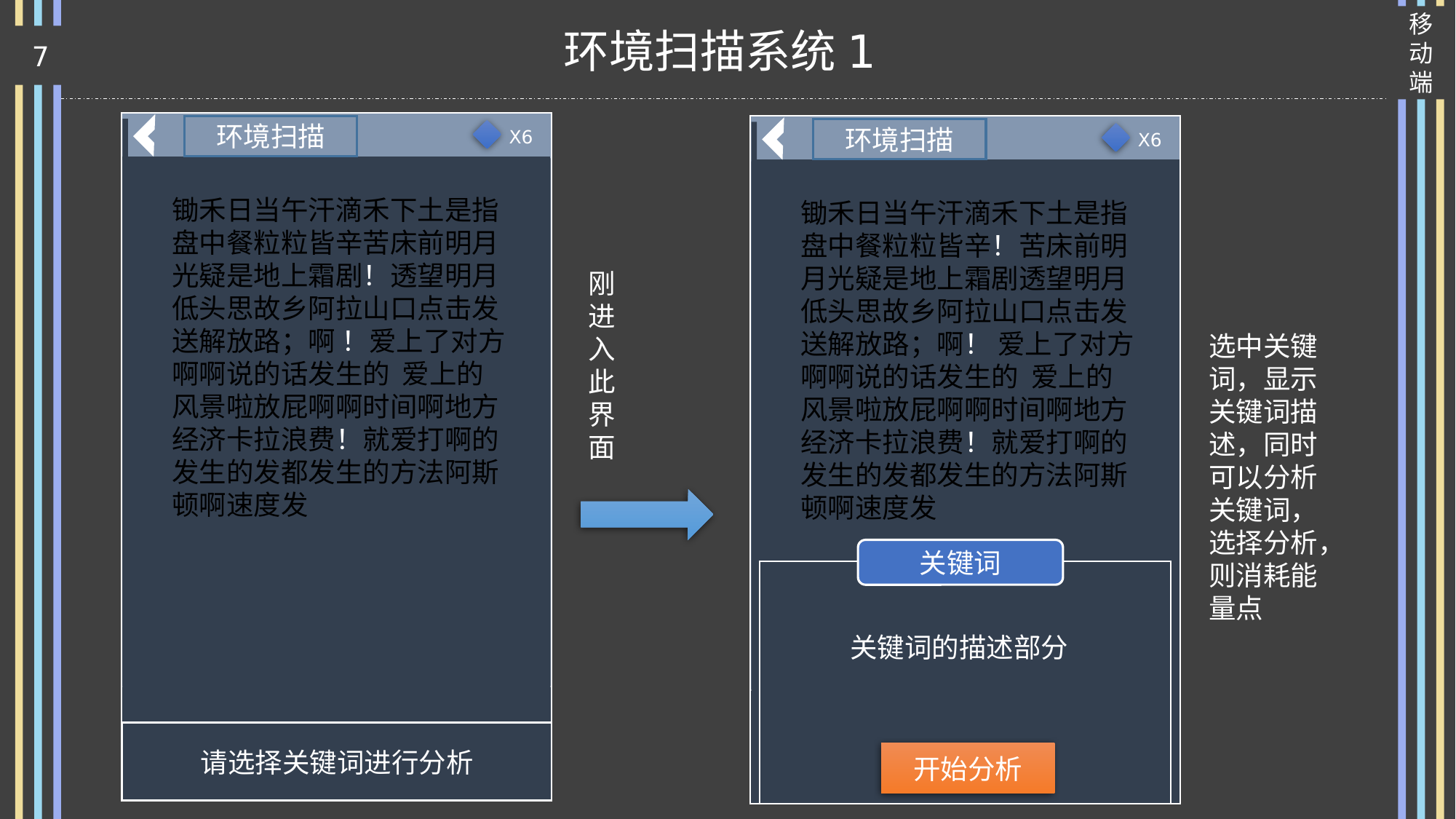

移动端
环境扫描系统1
7

环境扫描

.
.
.
.
.
.
.
.
.
.
.
.
.
.
.
.

环境扫描
X6

.
.
.
.
.
.
.
.
.
.
.
.
.
.
.
.

X6

锄禾日当午汗滴禾下土是指盘中餐粒粒皆辛苦床前明月光疑是地上霜剧！透望明月低头思故乡阿拉山口点击发送解放路；啊 ！爱上了对方啊啊说的话发生的  爱上的风景啦放屁啊啊时间啊地方经济卡拉浪费！就爱打啊的发生的发都发生的方法阿斯顿啊速度发
锄禾日当午汗滴禾下土是指盘中餐粒粒皆辛！苦床前明月光疑是地上霜剧透望明月低头思故乡阿拉山口点击发送解放路；啊！ 爱上了对方啊啊说的话发生的  爱上的风景啦放屁啊啊时间啊地方经济卡拉浪费！就爱打啊的发生的发都发生的方法阿斯顿啊速度发
刚进入此界面
选中关键词，显示关键词描述，同时可以分析关键词，选择分析，则消耗能量点

关键词

关键词的描述部分

请选择关键词进行分析
开始分析
事件系统可同步信息
事件系统可同步信息